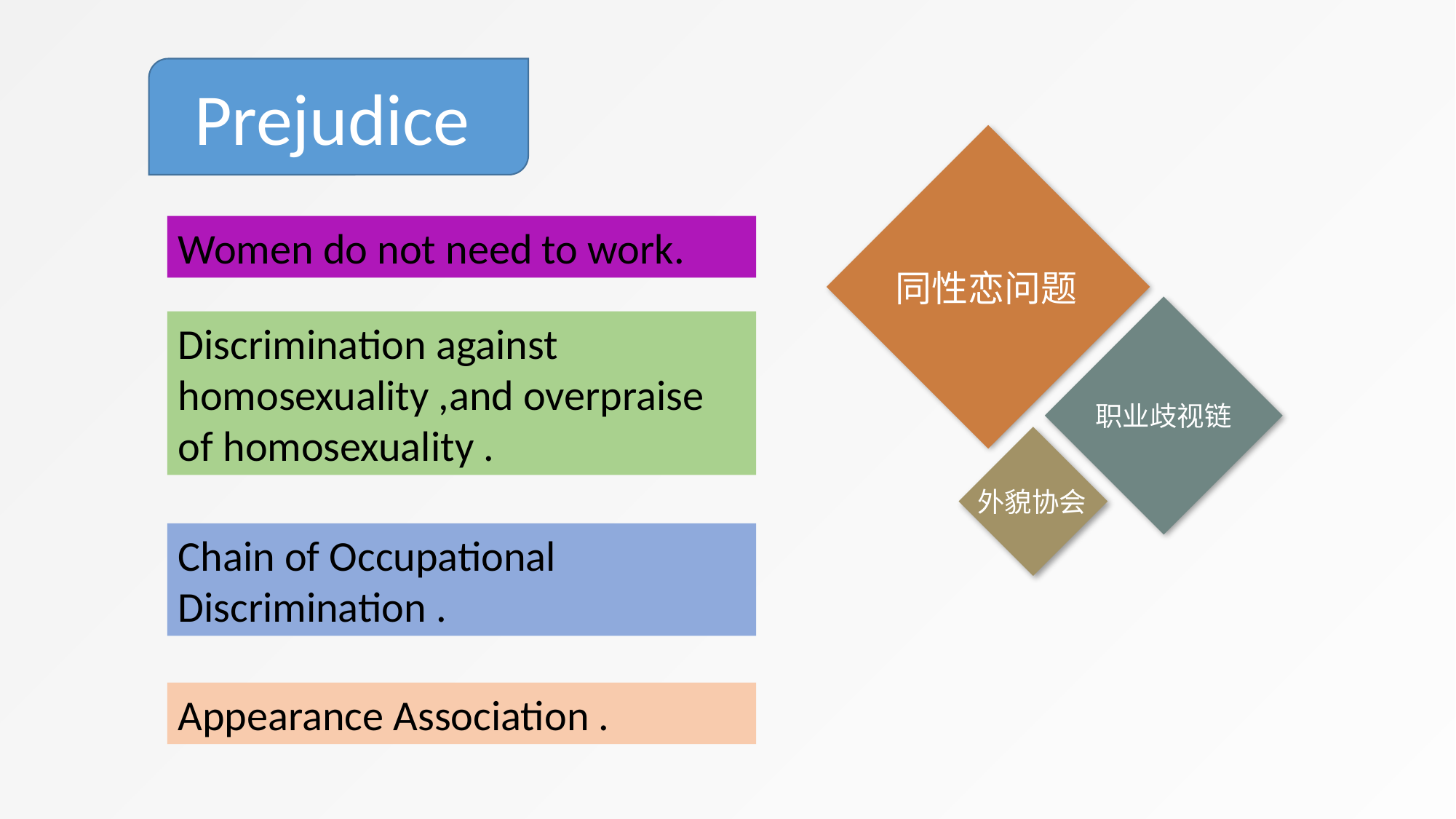

Prejudice

Women do not need to work.
同性恋问题

Discrimination against homosexuality ,and overpraise of homosexuality .
职业歧视链

外貌协会
Chain of Occupational Discrimination .
Appearance Association .